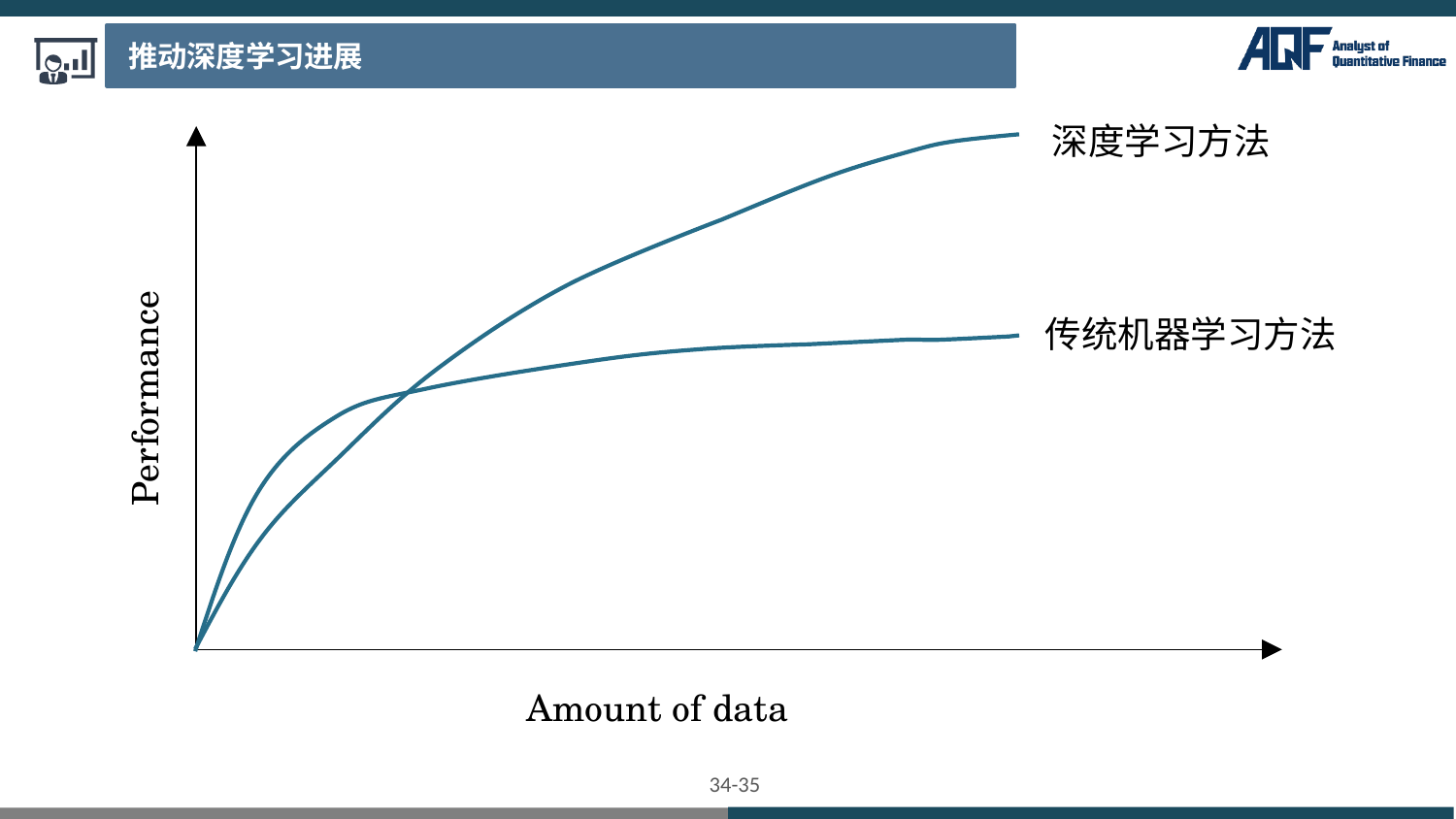

推动深度学习进展
深度学习方法

传统机器学习方法

Performance
Amount of data